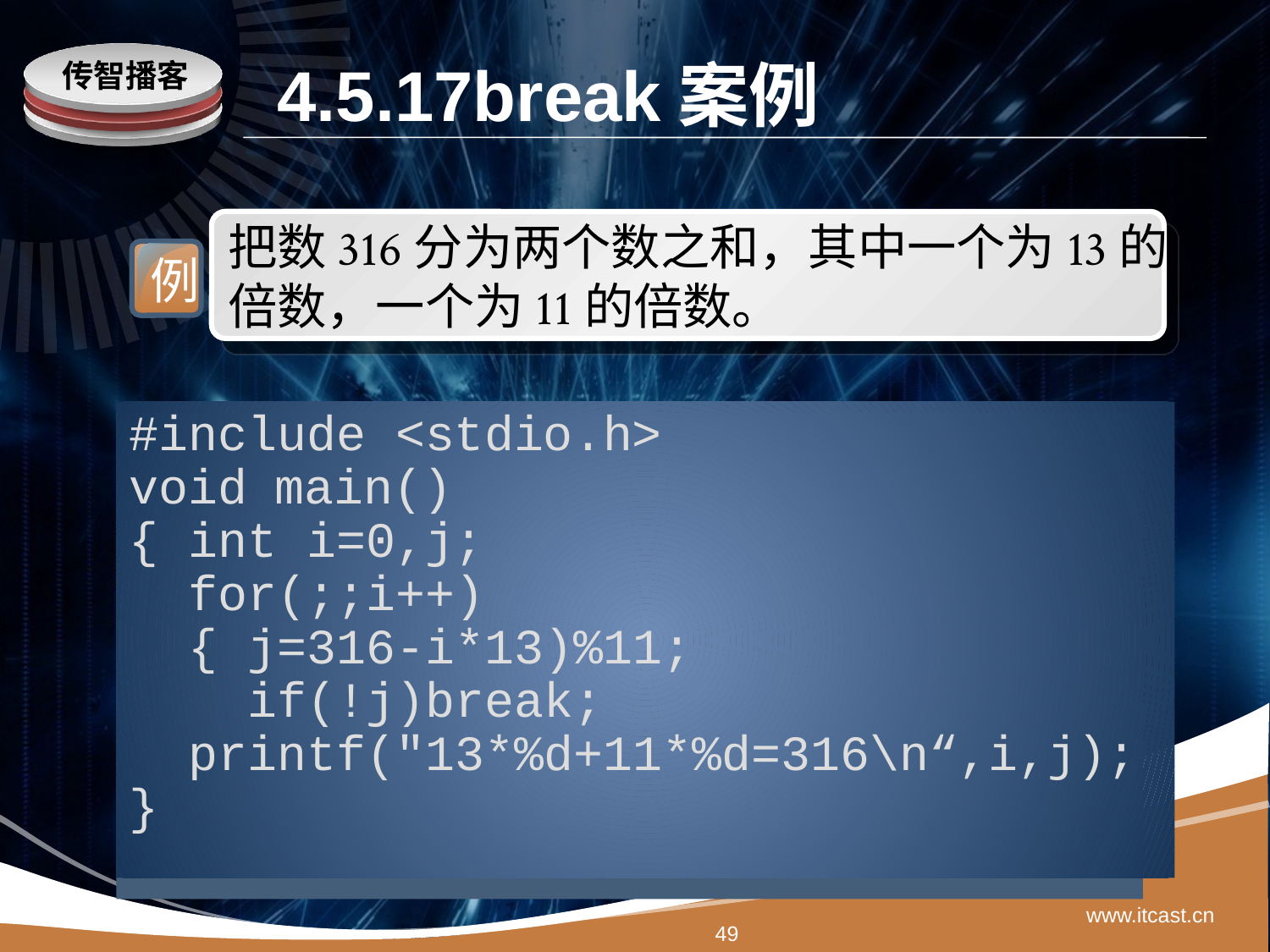

# 4.5.17break案例
把数316分为两个数之和，其中一个为13的
倍数，一个为11的倍数。

例
#include <stdio.h>
void  main()
{ int i=0,j;
  for(;;i++)
  { j=316-i*13)%11;
    if(!j)break;
  printf("13*%d+11*%d=316\n“,i,j);
}

www.itcast.cn
49